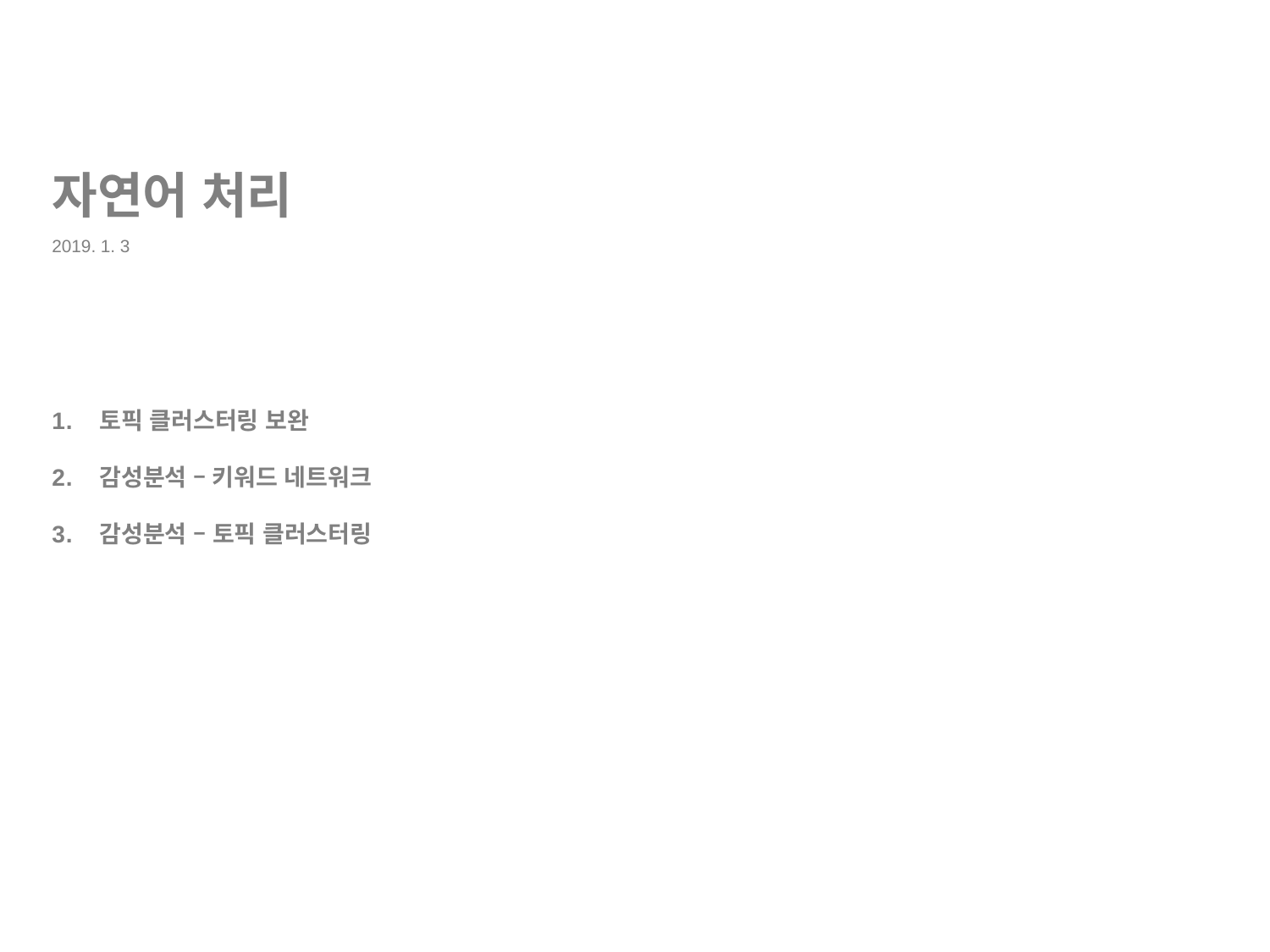

자연어 처리
2019. 1. 3
토픽 클러스터링 보완
감성분석 – 키워드 네트워크
감성분석 – 토픽 클러스터링